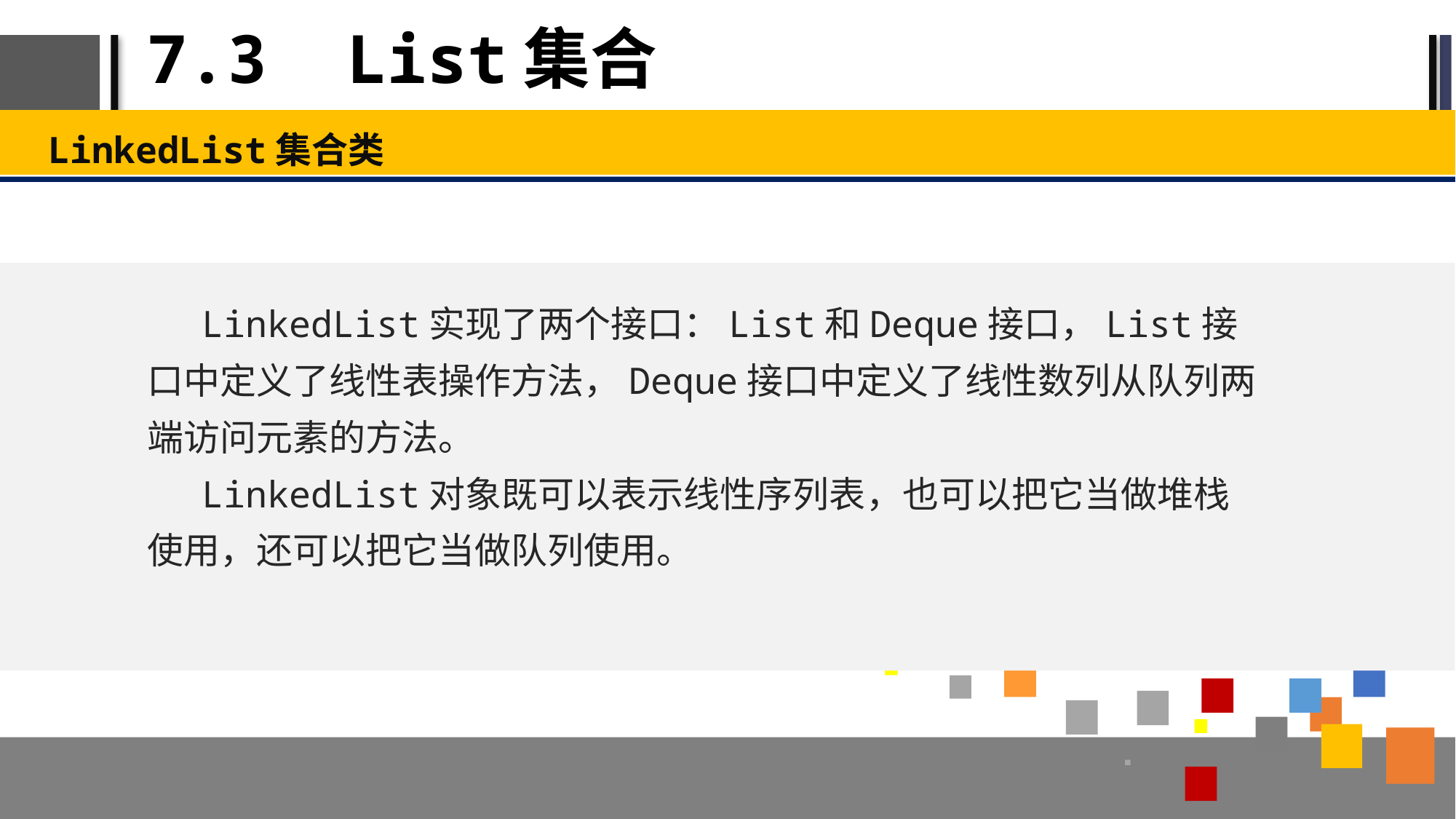

# 7.3  List集合

LinkedList集合类

LinkedList实现了两个接口：List和Deque接口，List接口中定义了线性表操作方法，Deque接口中定义了线性数列从队列两端访问元素的方法。
LinkedList对象既可以表示线性序列表，也可以把它当做堆栈使用，还可以把它当做队列使用。